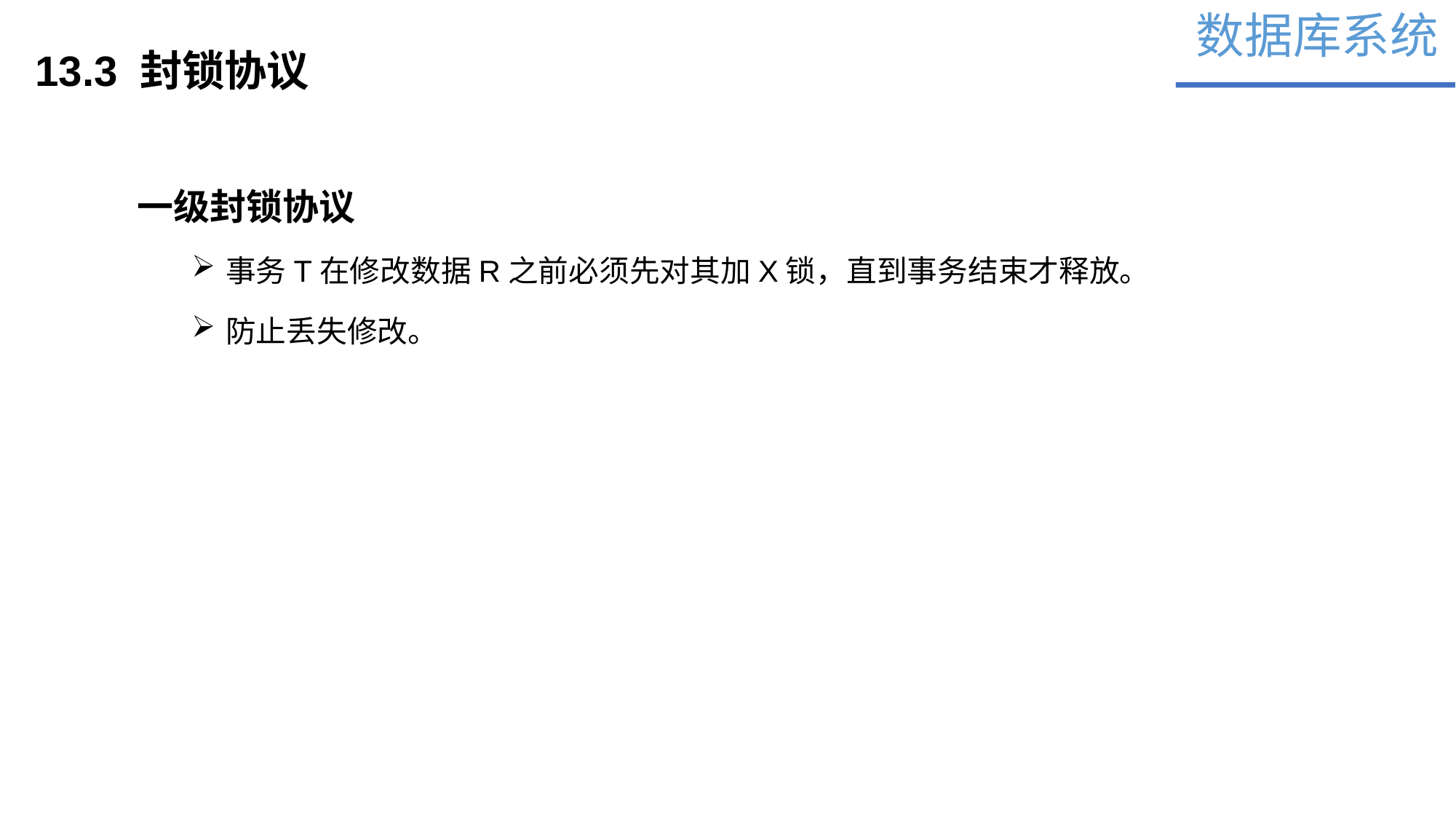

数据库系统
13.3 封锁协议

一级封锁协议
事务T在修改数据R之前必须先对其加X锁，直到事务结束才释放。
防止丢失修改。